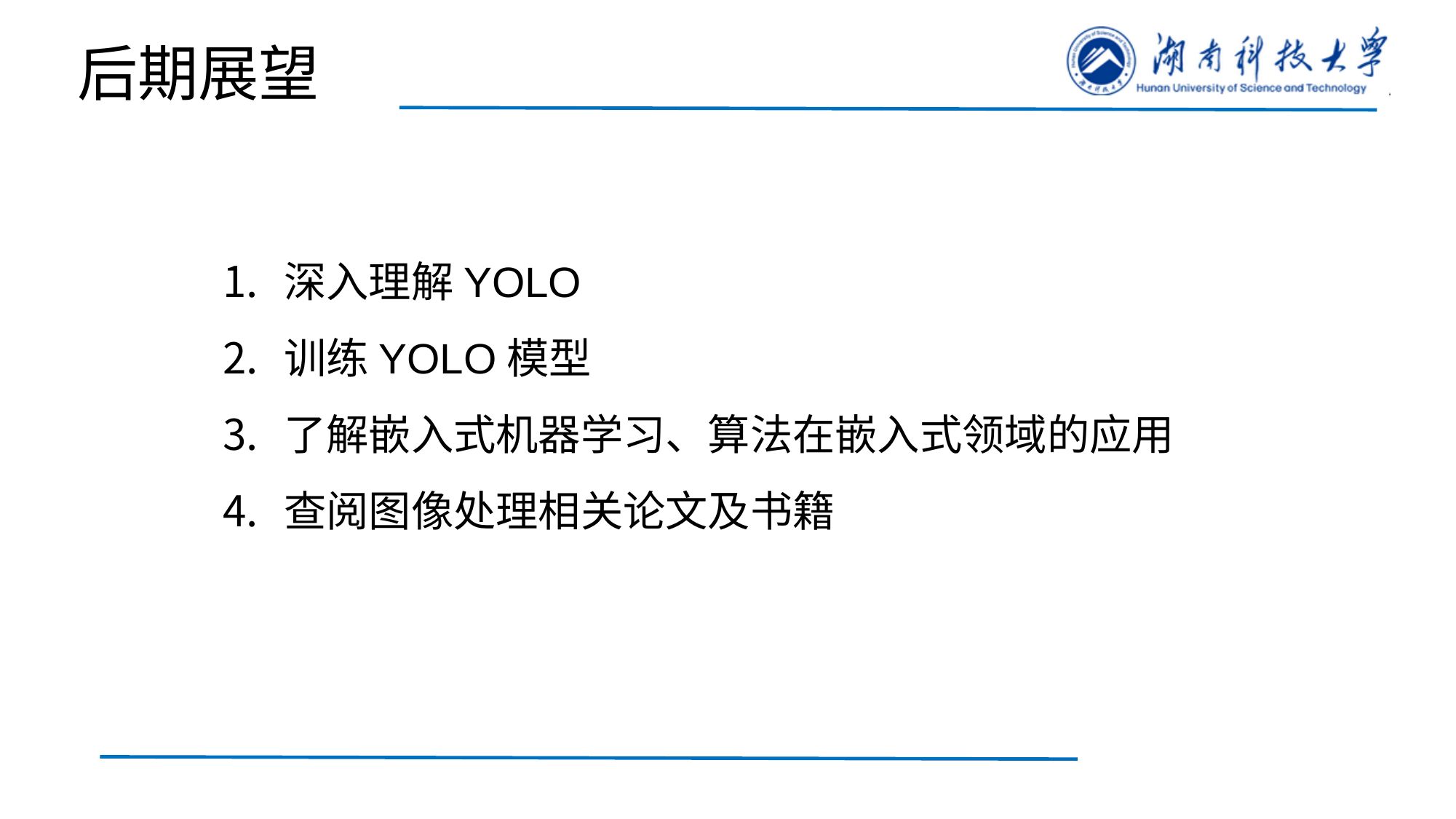

后期展望
深入理解YOLO
训练YOLO模型
了解嵌入式机器学习、算法在嵌入式领域的应用
查阅图像处理相关论文及书籍